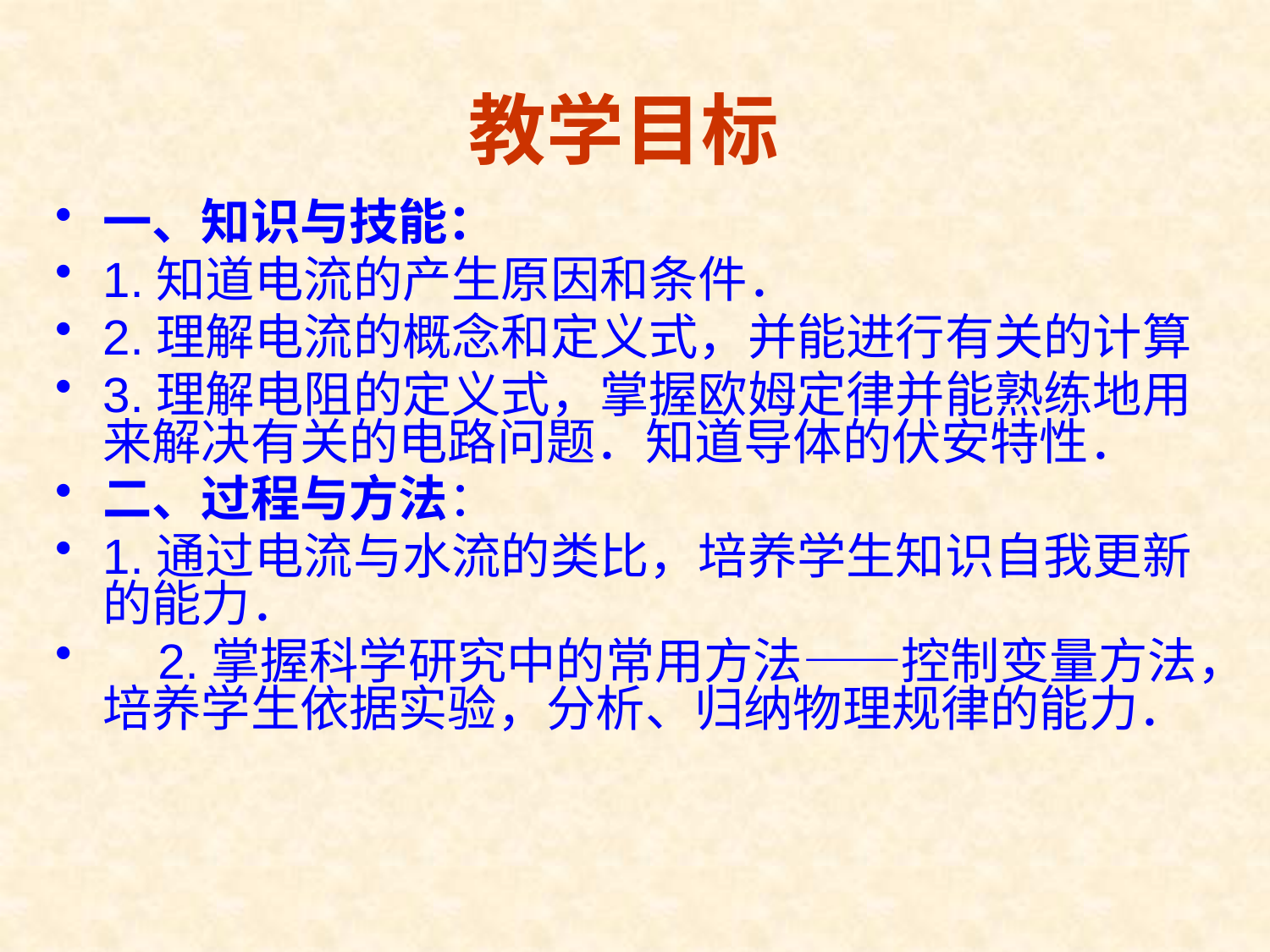

教学目标
一、知识与技能：
1.知道电流的产生原因和条件．
2.理解电流的概念和定义式，并能进行有关的计算
3.理解电阻的定义式，掌握欧姆定律并能熟练地用来解决有关的电路问题．知道导体的伏安特性．
二、过程与方法：
1.通过电流与水流的类比，培养学生知识自我更新的能力．
    2.掌握科学研究中的常用方法——控制变量方法，培养学生依据实验，分析、归纳物理规律的能力．